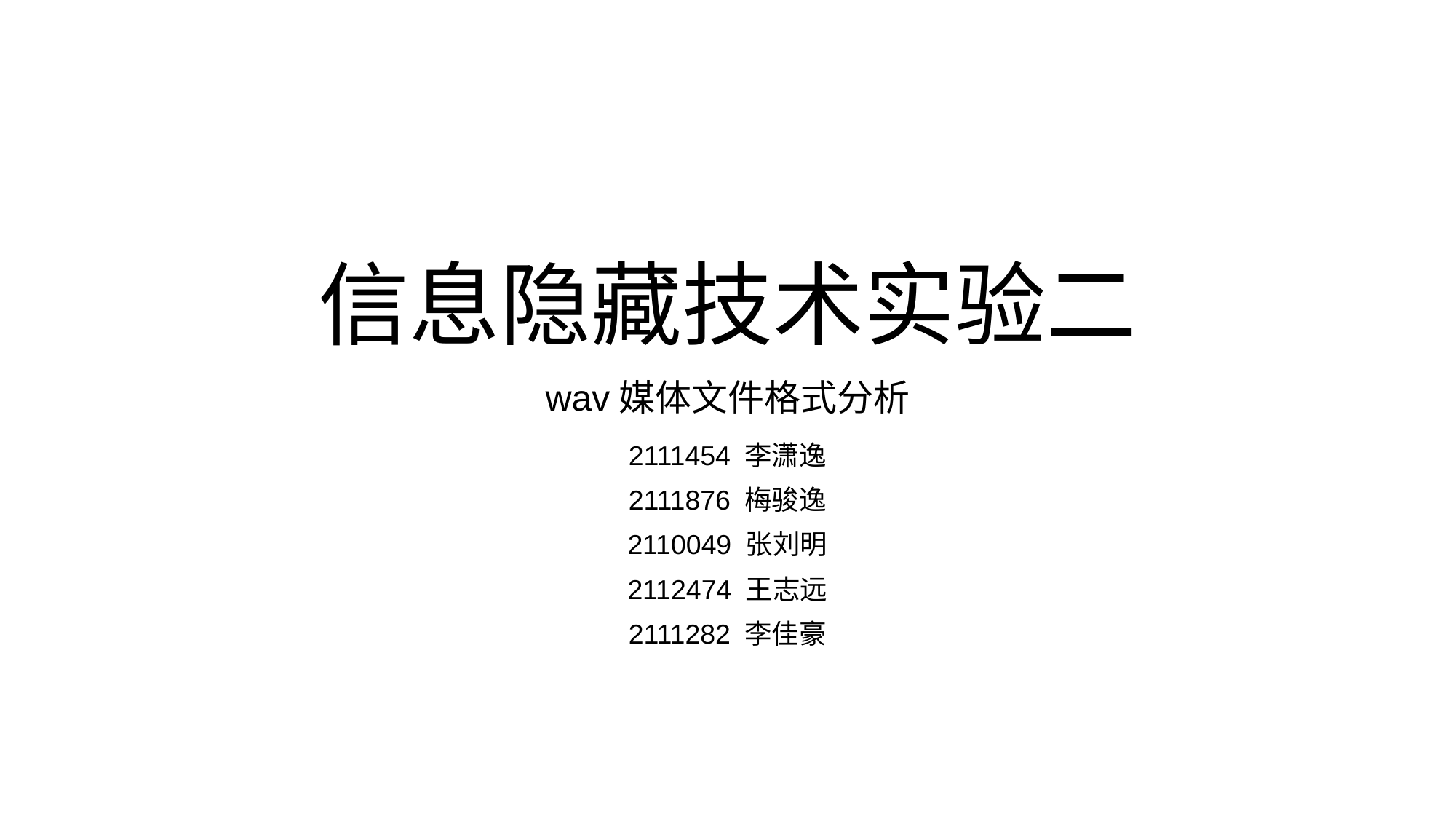

# 信息隐藏技术实验二
wav媒体文件格式分析
2111454 李潇逸
2111876 梅骏逸
2110049 张刘明
2112474 王志远
2111282 李佳豪